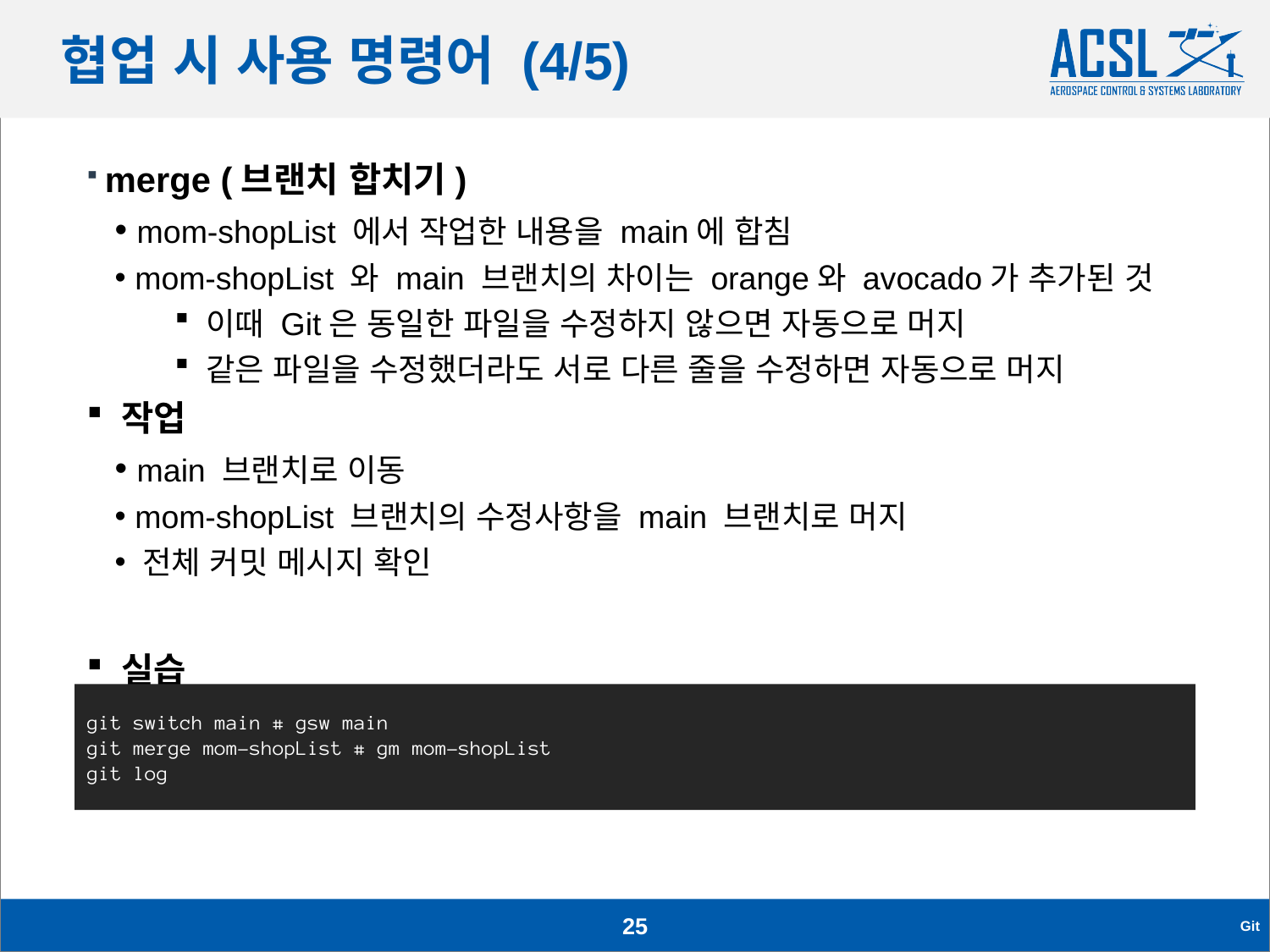

# 협업 시 사용 명령어 (4/5)
 merge (브랜치 합치기)
 mom-shopList 에서 작업한 내용을 main에 합침
 mom-shopList 와 main 브랜치의 차이는 orange와 avocado가 추가된 것
 이때 Git은 동일한 파일을 수정하지 않으면 자동으로 머지
 같은 파일을 수정했더라도 서로 다른 줄을 수정하면 자동으로 머지
 작업
 main 브랜치로 이동
 mom-shopList 브랜치의 수정사항을 main 브랜치로 머지
 전체 커밋 메시지 확인

 실습

git switch main # gsw main
git merge mom-shopList # gm mom-shopList
git log
25
Git